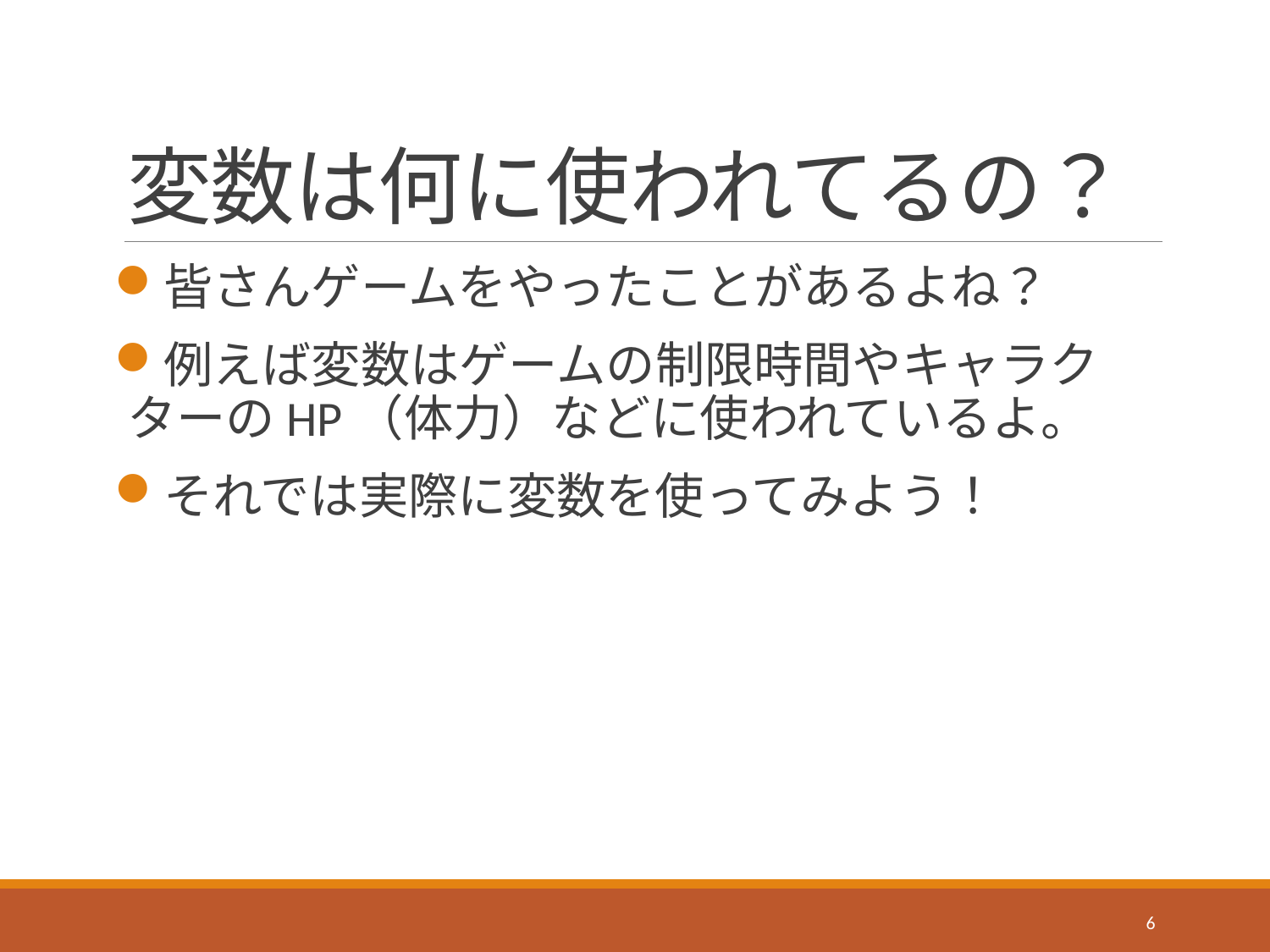

# 変数は何に使われてるの？
皆さんゲームをやったことがあるよね？
例えば変数はゲームの制限時間やキャラクターのHP（体力）などに使われているよ。
それでは実際に変数を使ってみよう！

6